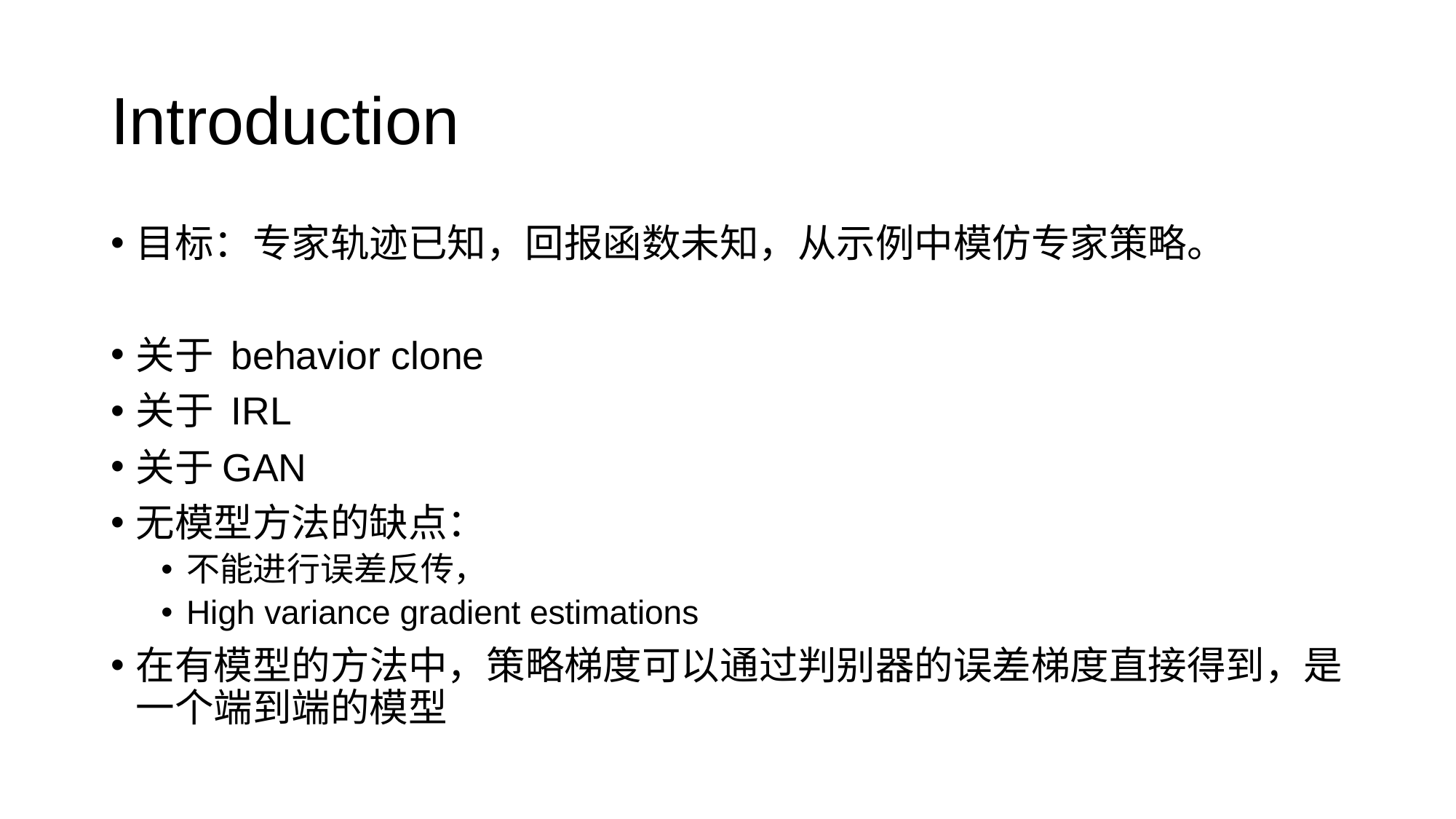

# Introduction
目标：专家轨迹已知，回报函数未知，从示例中模仿专家策略。

关于 behavior clone
关于 IRL
关于GAN
无模型方法的缺点：
不能进行误差反传，
High variance gradient estimations
在有模型的方法中，策略梯度可以通过判别器的误差梯度直接得到，是一个端到端的模型